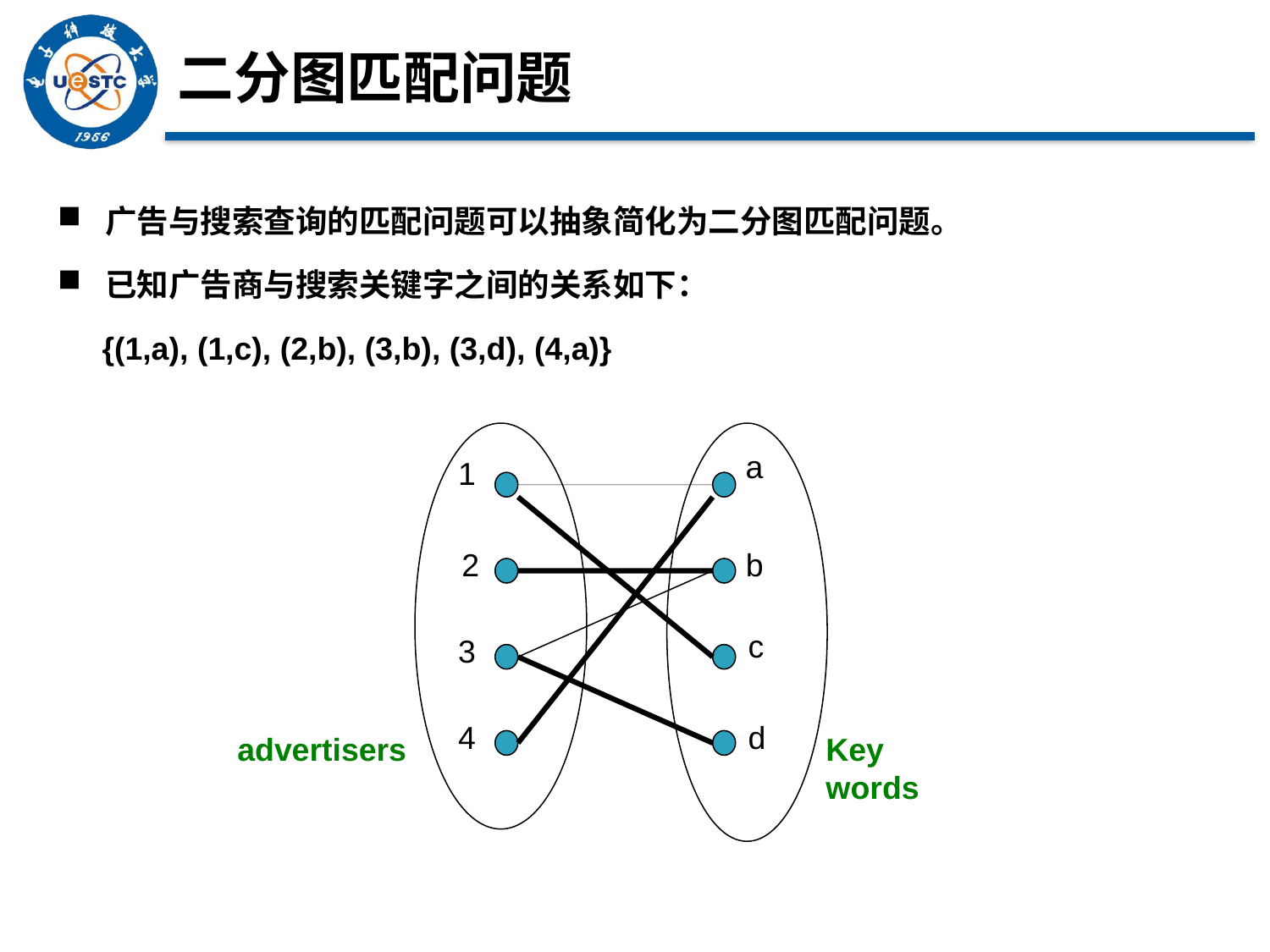

# 二分图匹配问题
广告与搜索查询的匹配问题可以抽象简化为二分图匹配问题。
已知广告商与搜索关键字之间的关系如下：
     {(1,a), (1,c), (2,b), (3,b), (3,d), (4,a)}

a
1

2
b

c
3

4
d
advertisers
Key words